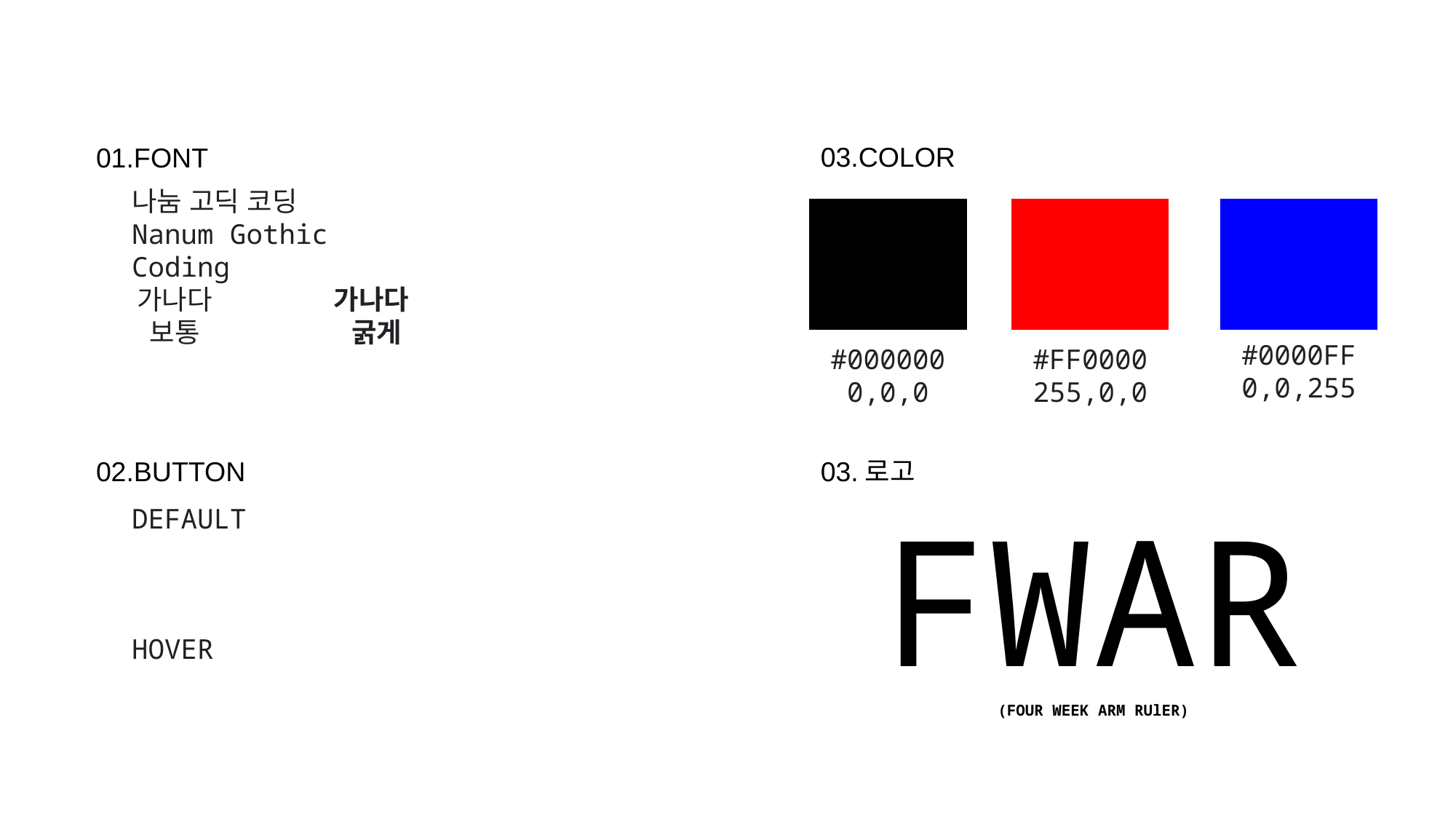

03.COLOR
01.FONT
나눔 고딕 코딩
Nanum Gothic Coding

가나다
굵게
가나다
보통
#0000FF
0,0,255
#000000
0,0,0
#FF0000
255,0,0
03.로고
02.BUTTON
FWAR
(FOUR WEEK ARM RUlER)
DEFAULT
HOVER